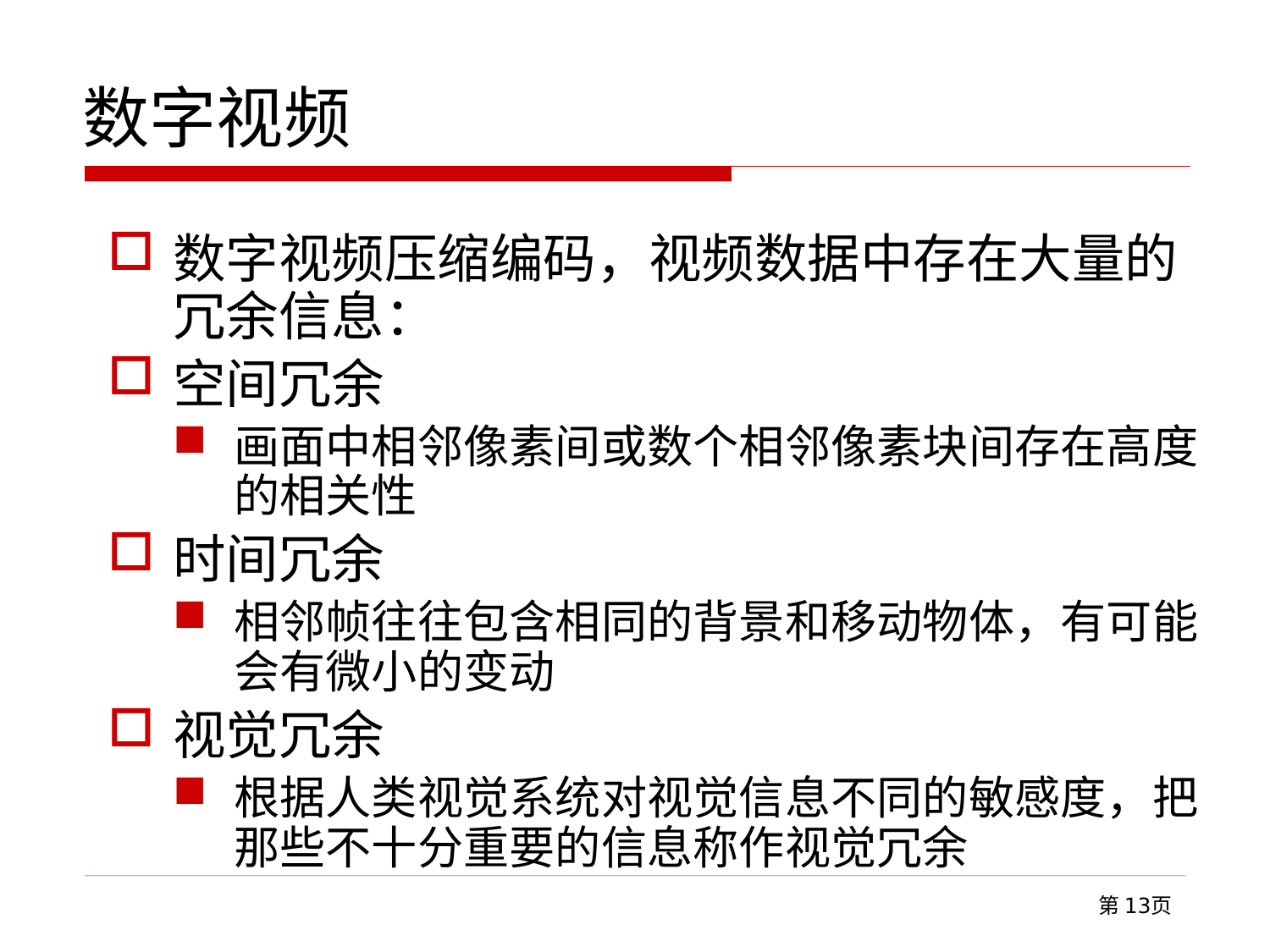

# 数字视频
数字视频压缩编码，视频数据中存在大量的冗余信息：
空间冗余
画面中相邻像素间或数个相邻像素块间存在高度的相关性
时间冗余
相邻帧往往包含相同的背景和移动物体，有可能会有微小的变动
视觉冗余
根据人类视觉系统对视觉信息不同的敏感度，把那些不十分重要的信息称作视觉冗余
13